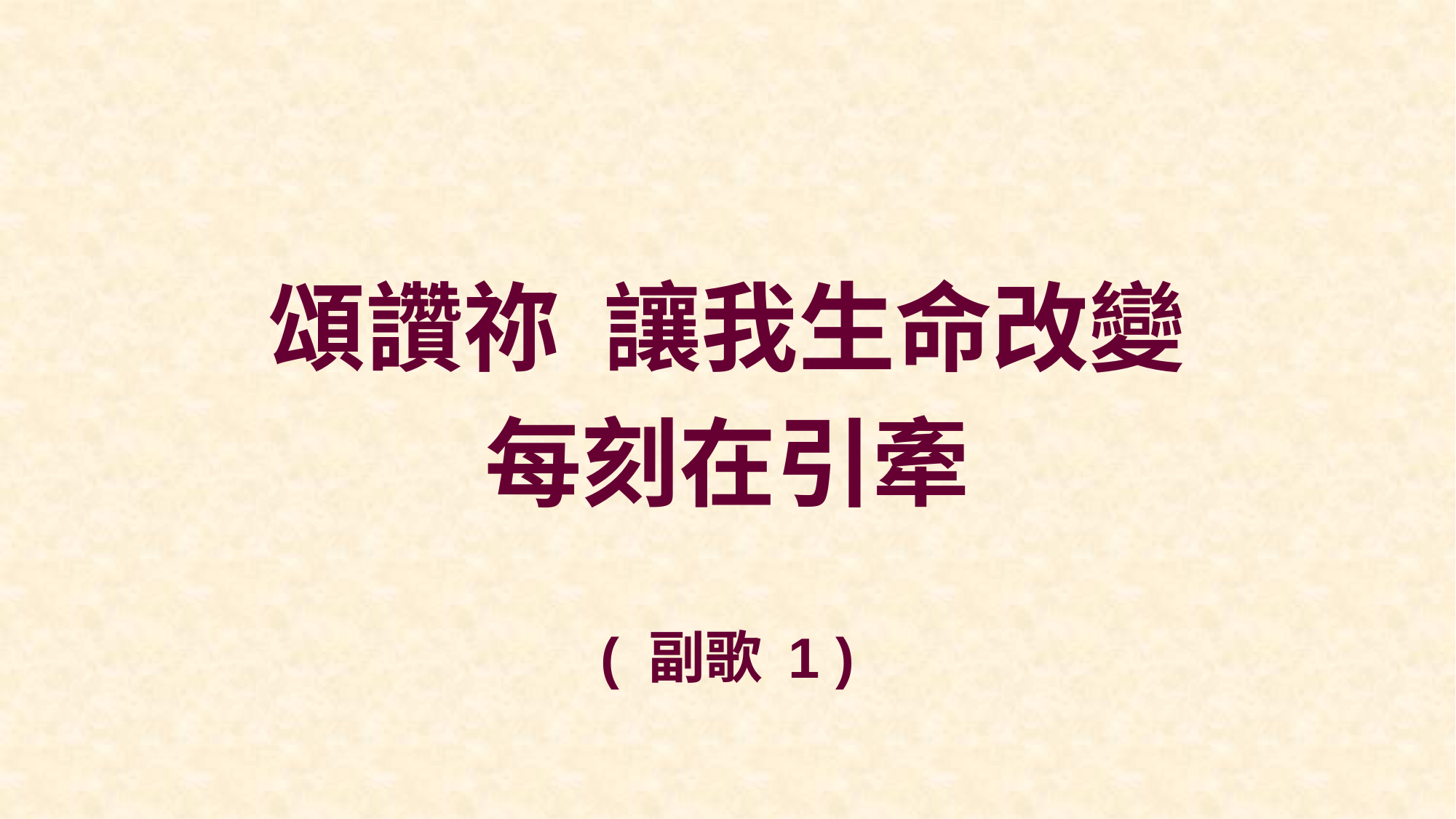

頌讚祢  讓我生命改變
每刻在引牽
( 副歌 1 )